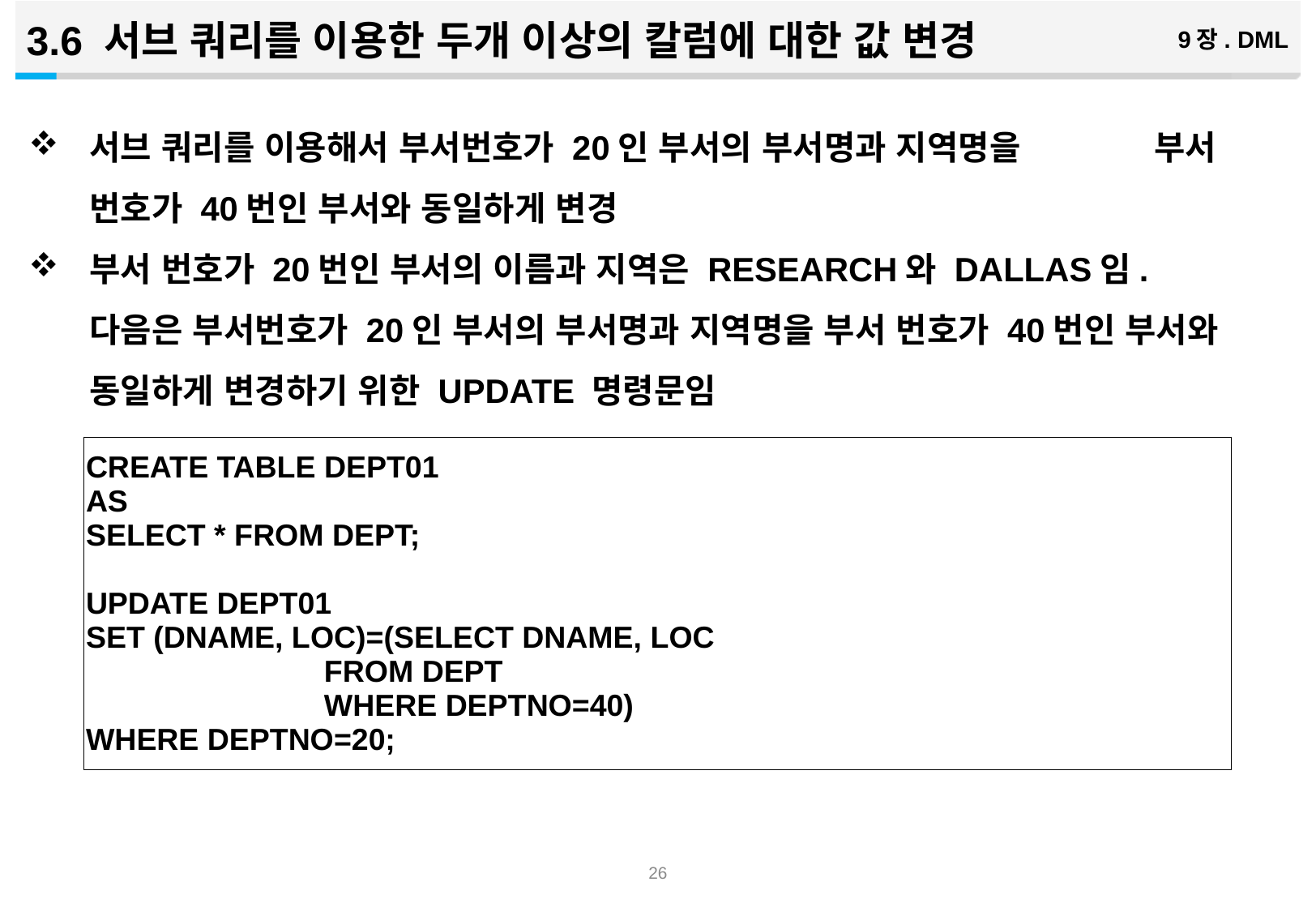

3.6 서브 쿼리를 이용한 두개 이상의 칼럼에 대한 값 변경
9장. DML
서브 쿼리를 이용해서 부서번호가 20인 부서의 부서명과 지역명을              부서 번호가 40번인 부서와 동일하게 변경
부서 번호가 20번인 부서의 이름과 지역은 RESEARCH와 DALLAS임.           다음은 부서번호가 20인 부서의 부서명과 지역명을 부서 번호가 40번인 부서와 동일하게 변경하기 위한 UPDATE 명령문임
| CREATE TABLE DEPT01 AS SELECT \* FROM DEPT; UPDATE DEPT01 SET (DNAME, LOC)=(SELECT DNAME, LOC FROM DEPT WHERE DEPTNO=40) WHERE DEPTNO=20; |
| --- |
26